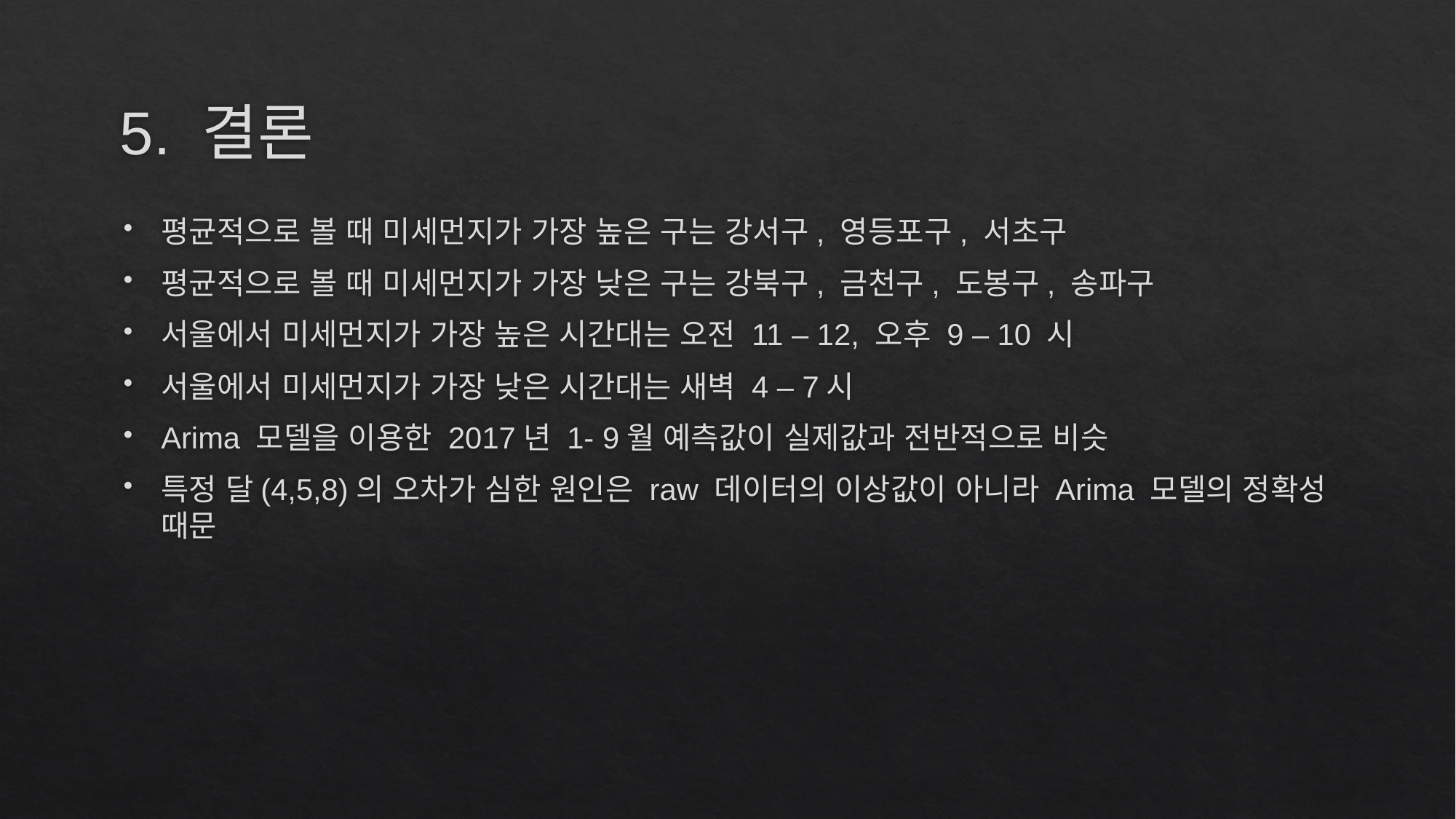

# 5. 결론
평균적으로 볼 때 미세먼지가 가장 높은 구는 강서구, 영등포구, 서초구
평균적으로 볼 때 미세먼지가 가장 낮은 구는 강북구, 금천구, 도봉구, 송파구
서울에서 미세먼지가 가장 높은 시간대는 오전 11 – 12, 오후 9 – 10 시
서울에서 미세먼지가 가장 낮은 시간대는 새벽 4 – 7시
Arima 모델을 이용한 2017년 1- 9월 예측값이 실제값과 전반적으로 비슷
특정 달(4,5,8)의 오차가 심한 원인은 raw 데이터의 이상값이 아니라 Arima 모델의 정확성 때문